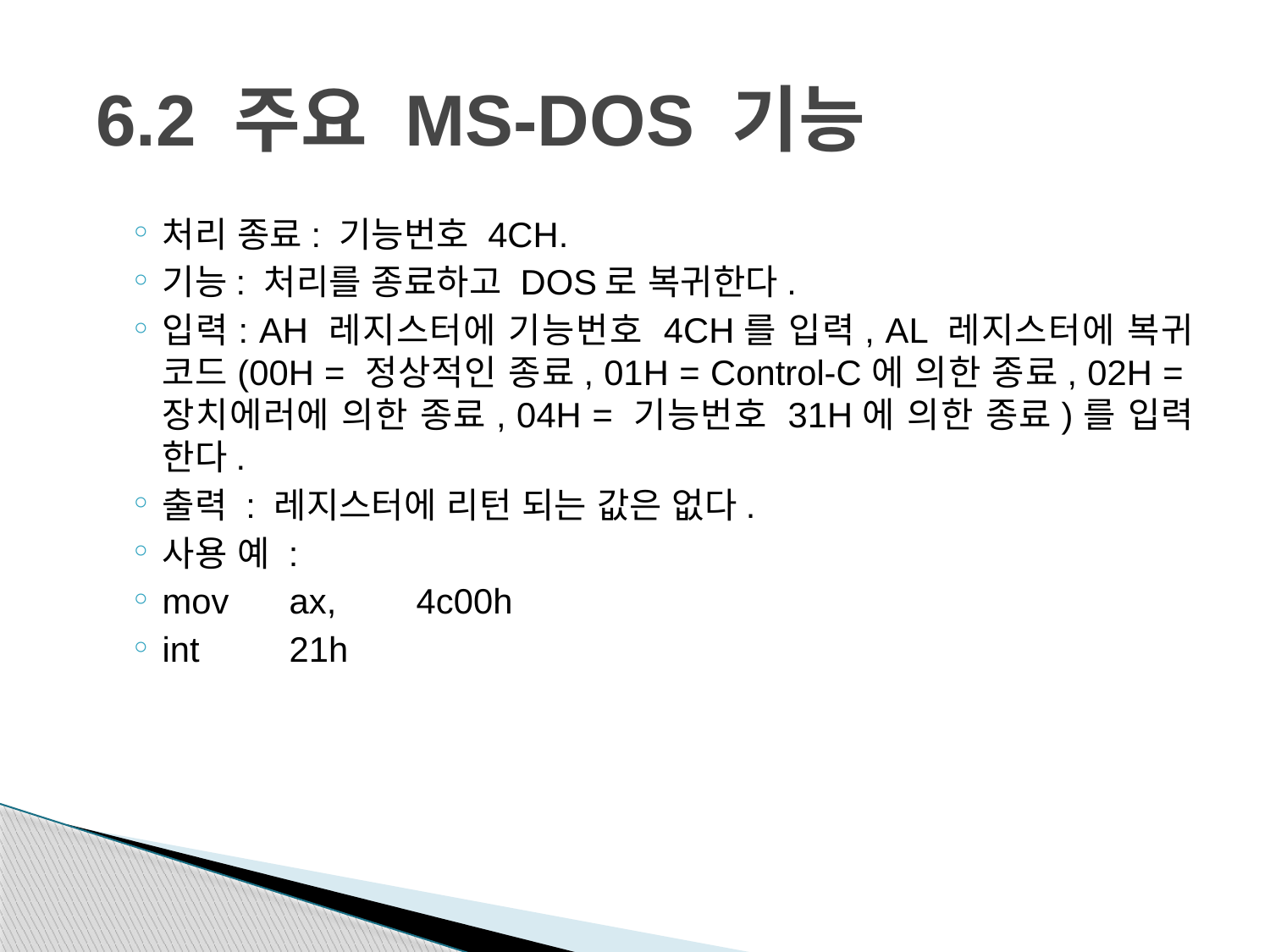

# 6.2 주요 MS-DOS 기능
처리 종료: 기능번호 4CH.
기능: 처리를 종료하고 DOS로 복귀한다.
입력: AH 레지스터에 기능번호 4CH를 입력, AL 레지스터에 복귀 코드(00H = 정상적인 종료, 01H = Control-C에 의한 종료, 02H =  장치에러에 의한 종료, 04H = 기능번호 31H에 의한 종료)를 입력 한다.
출력 : 레지스터에 리턴 되는 값은 없다.
사용 예 :
mov	ax, 	4c00h
int	21h